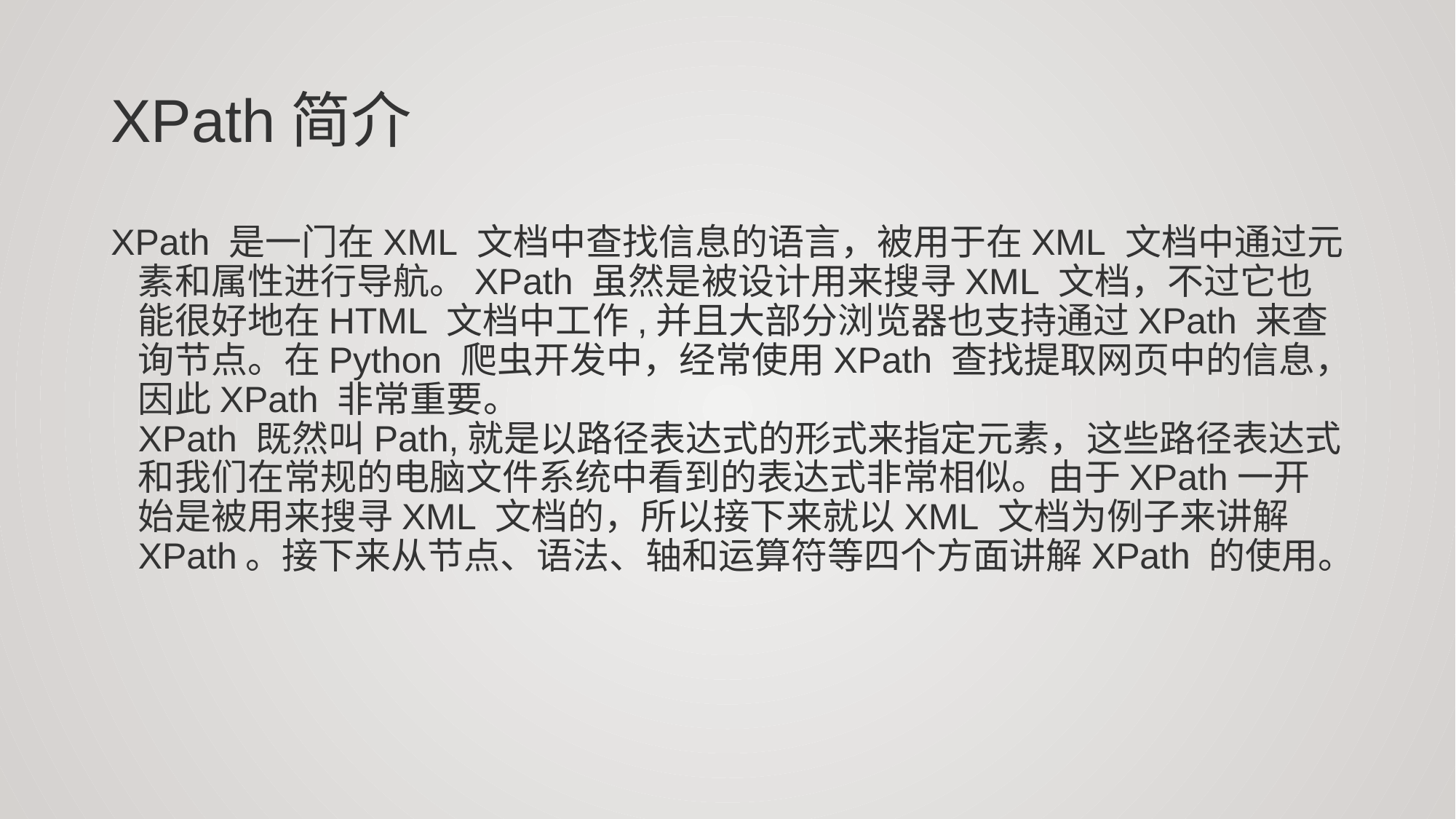

# XPath简介
XPath 是一门在XML 文档中查找信息的语言，被用于在XML 文档中通过元素和属性进行导航。XPath 虽然是被设计用来搜寻XML 文档，不过它也能很好地在HTML 文档中工作,并且大部分浏览器也支持通过XPath 来查询节点。在Python 爬虫开发中，经常使用XPath 查找提取网页中的信息，因此XPath 非常重要。
XPath 既然叫Path,就是以路径表达式的形式来指定元素，这些路径表达式和我们在常规的电脑文件系统中看到的表达式非常相似。由于XPath一开始是被用来搜寻XML 文档的，所以接下来就以XML 文档为例子来讲解XPath。接下来从节点、语法、轴和运算符等四个方面讲解XPath 的使用。